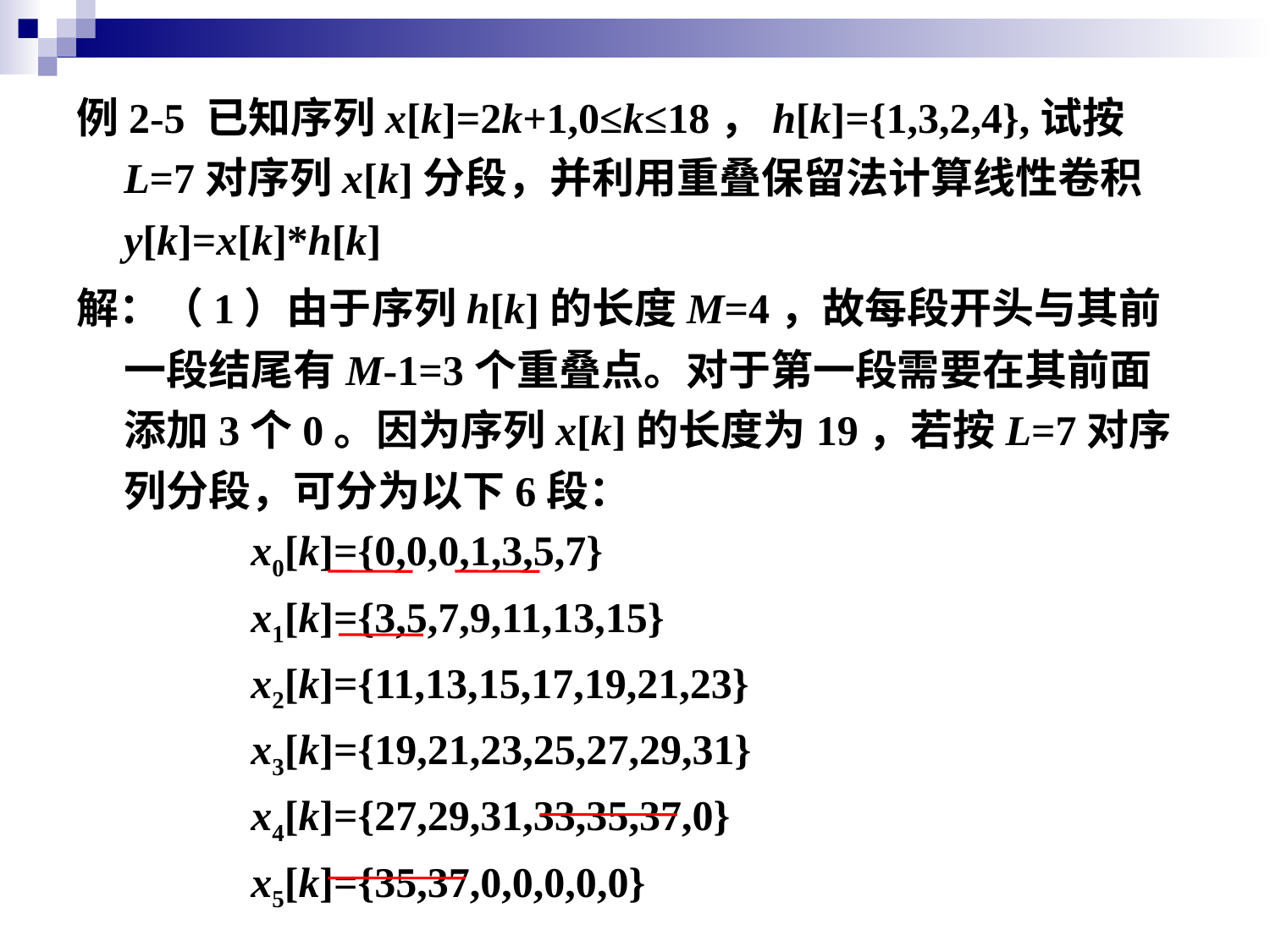

例2-5 已知序列x[k]=2k+1,0≤k≤18，h[k]={1,3,2,4},试按L=7对序列x[k]分段，并利用重叠保留法计算线性卷积y[k]=x[k]*h[k]
解：（1）由于序列h[k]的长度M=4，故每段开头与其前一段结尾有M-1=3个重叠点。对于第一段需要在其前面添加3个0。因为序列x[k]的长度为19，若按L=7对序列分段，可分为以下6段：
		x0[k]={0,0,0,1,3,5,7}
		x1[k]={3,5,7,9,11,13,15}
		x2[k]={11,13,15,17,19,21,23}
		x3[k]={19,21,23,25,27,29,31}
		x4[k]={27,29,31,33,35,37,0}
		x5[k]={35,37,0,0,0,0,0}